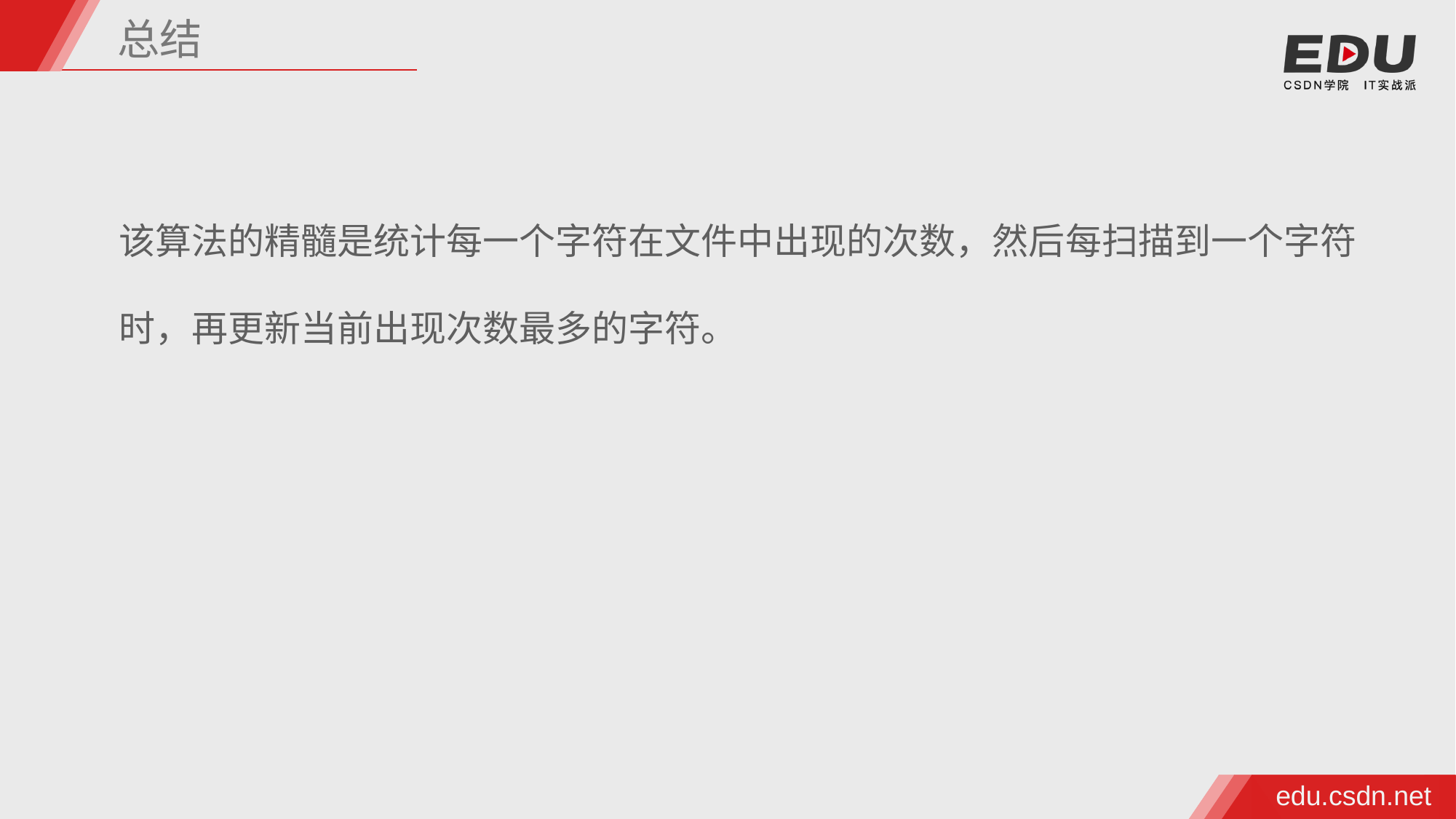

总结
该算法的精髓是统计每一个字符在文件中出现的次数，然后每扫描到一个字符
时，再更新当前出现次数最多的字符。
edu.csdn.net